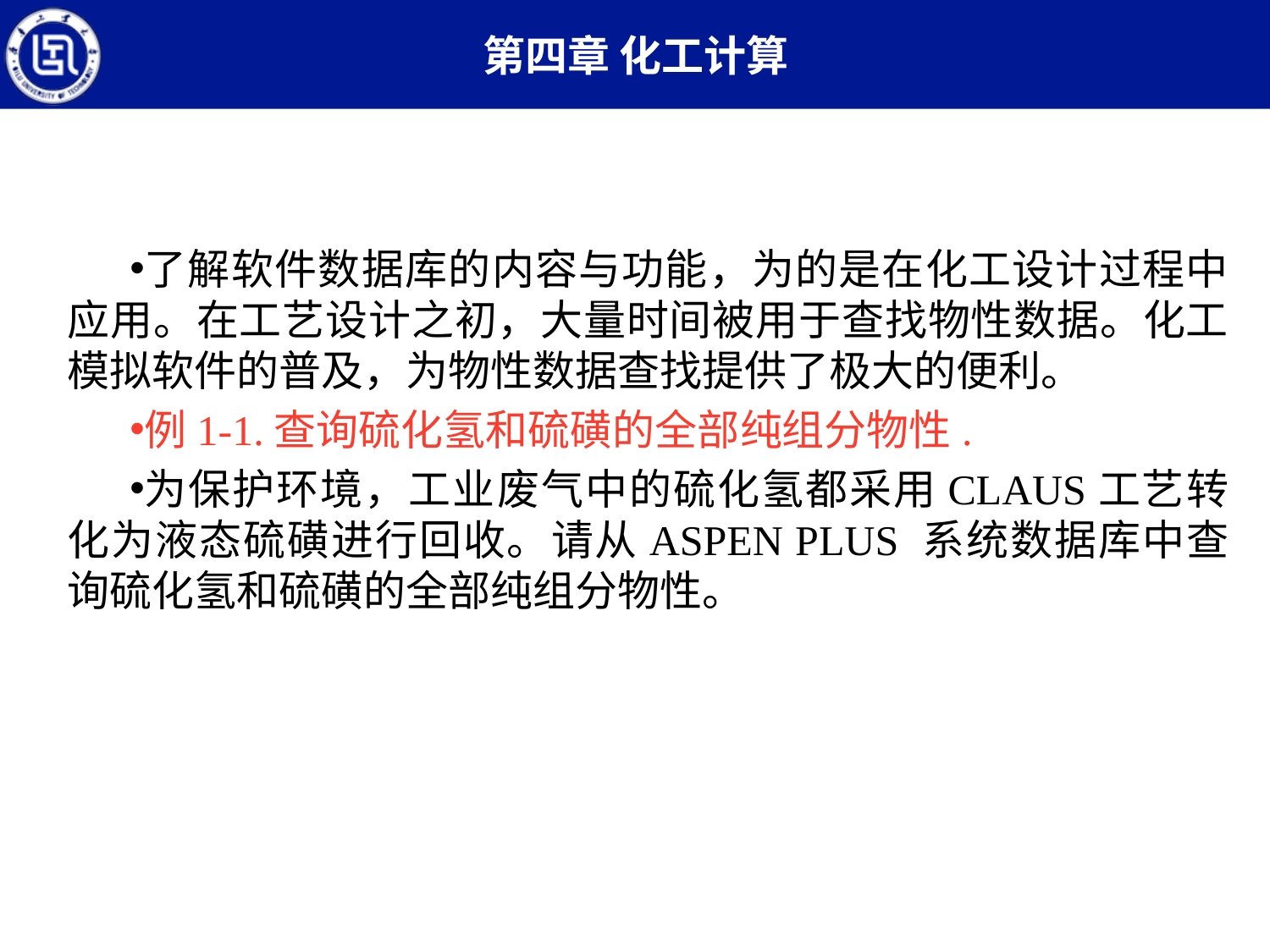

32
#
了解软件数据库的内容与功能，为的是在化工设计过程中应用。在工艺设计之初，大量时间被用于查找物性数据。化工模拟软件的普及，为物性数据查找提供了极大的便利。
例1-1.查询硫化氢和硫磺的全部纯组分物性.
为保护环境，工业废气中的硫化氢都采用CLAUS工艺转化为液态硫磺进行回收。请从ASPEN PLUS 系统数据库中查询硫化氢和硫磺的全部纯组分物性。